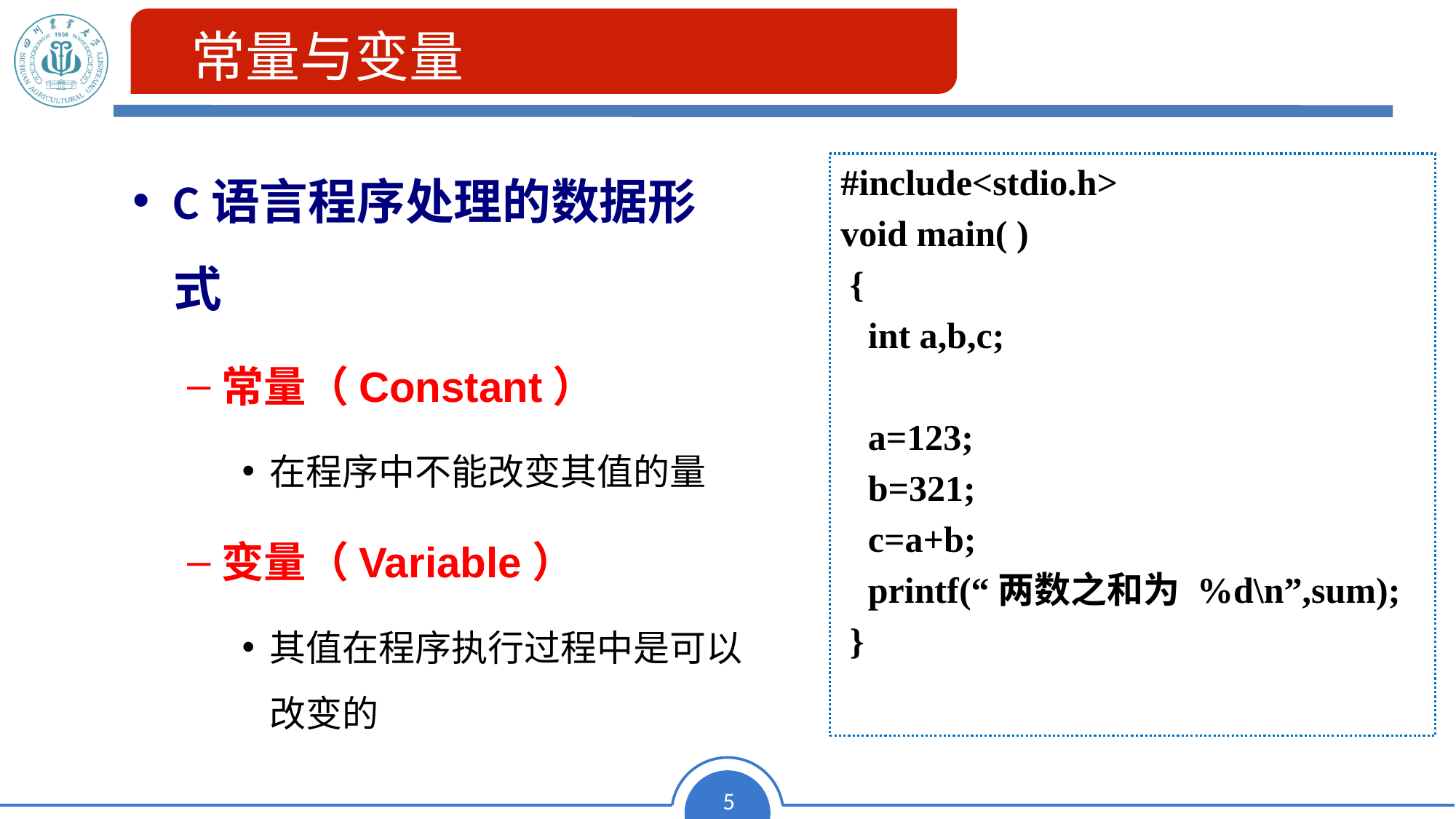

常量与变量
C语言程序处理的数据形式
常量（Constant）
在程序中不能改变其值的量
变量（Variable）
其值在程序执行过程中是可以改变的

#include<stdio.h>
void main( )
 {
   int a,b,c;

   a=123;
   b=321;
   c=a+b;
   printf(“两数之和为 %d\n”,sum);
 }